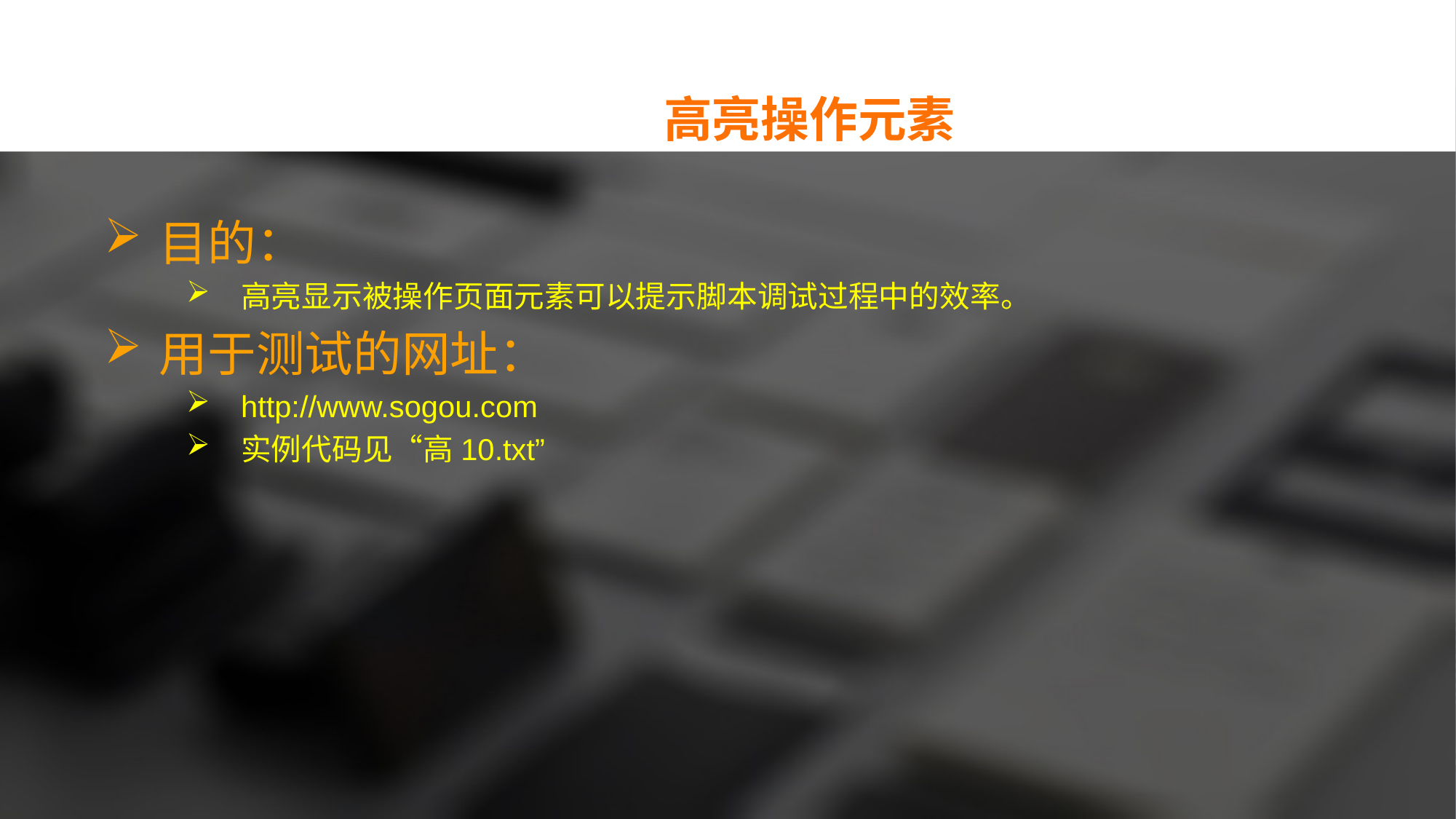

高亮操作元素
目的：
高亮显示被操作页面元素可以提示脚本调试过程中的效率。
用于测试的网址：
http://www.sogou.com
实例代码见“高10.txt”